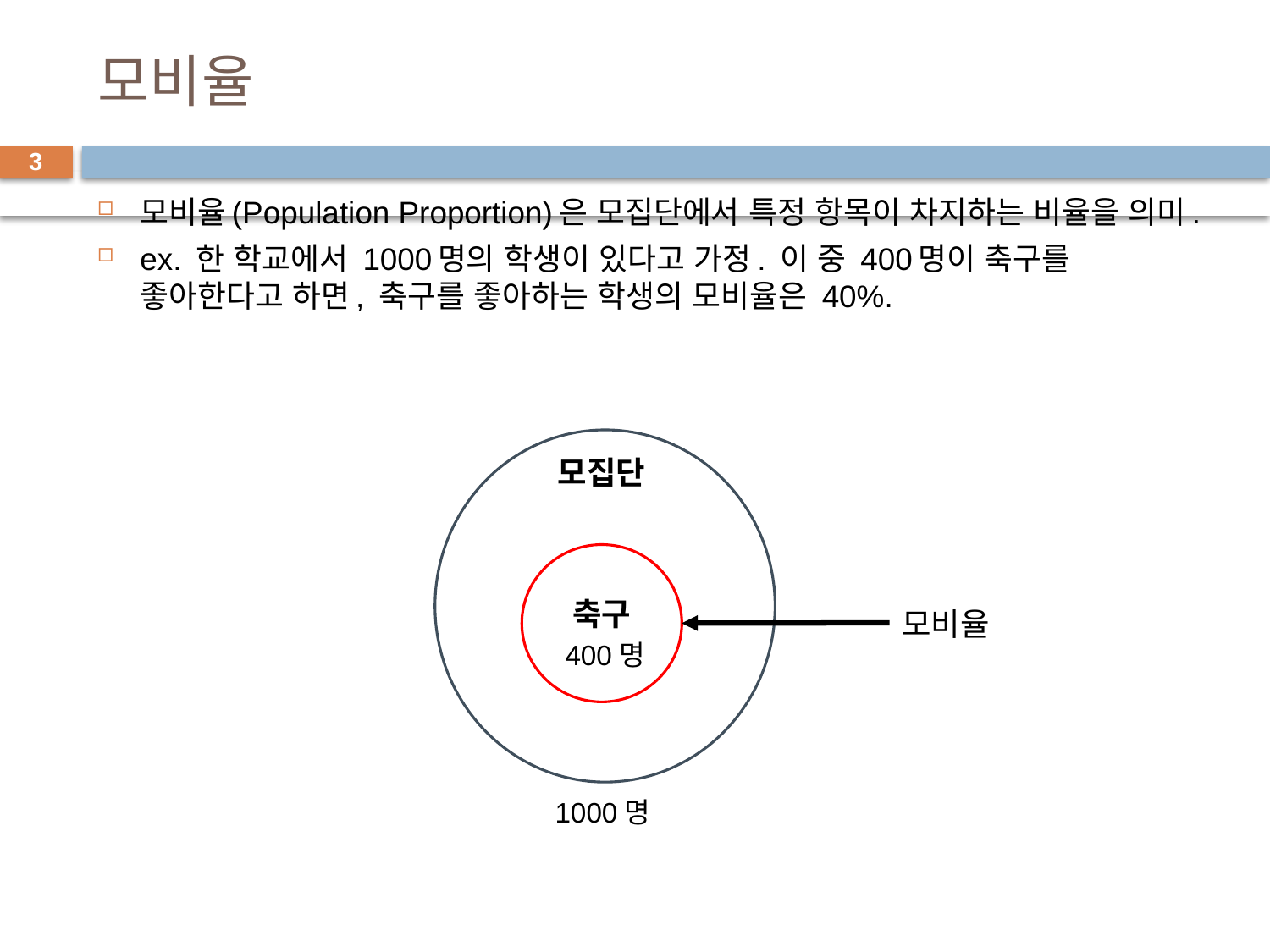

# 모비율
3
모비율(Population Proportion)은 모집단에서 특정 항목이 차지하는 비율을 의미.
ex. 한 학교에서 1000명의 학생이 있다고 가정. 이 중 400명이 축구를 좋아한다고 하면, 축구를 좋아하는 학생의 모비율은 40%.

모집단

축구
모비율
400명
1000명